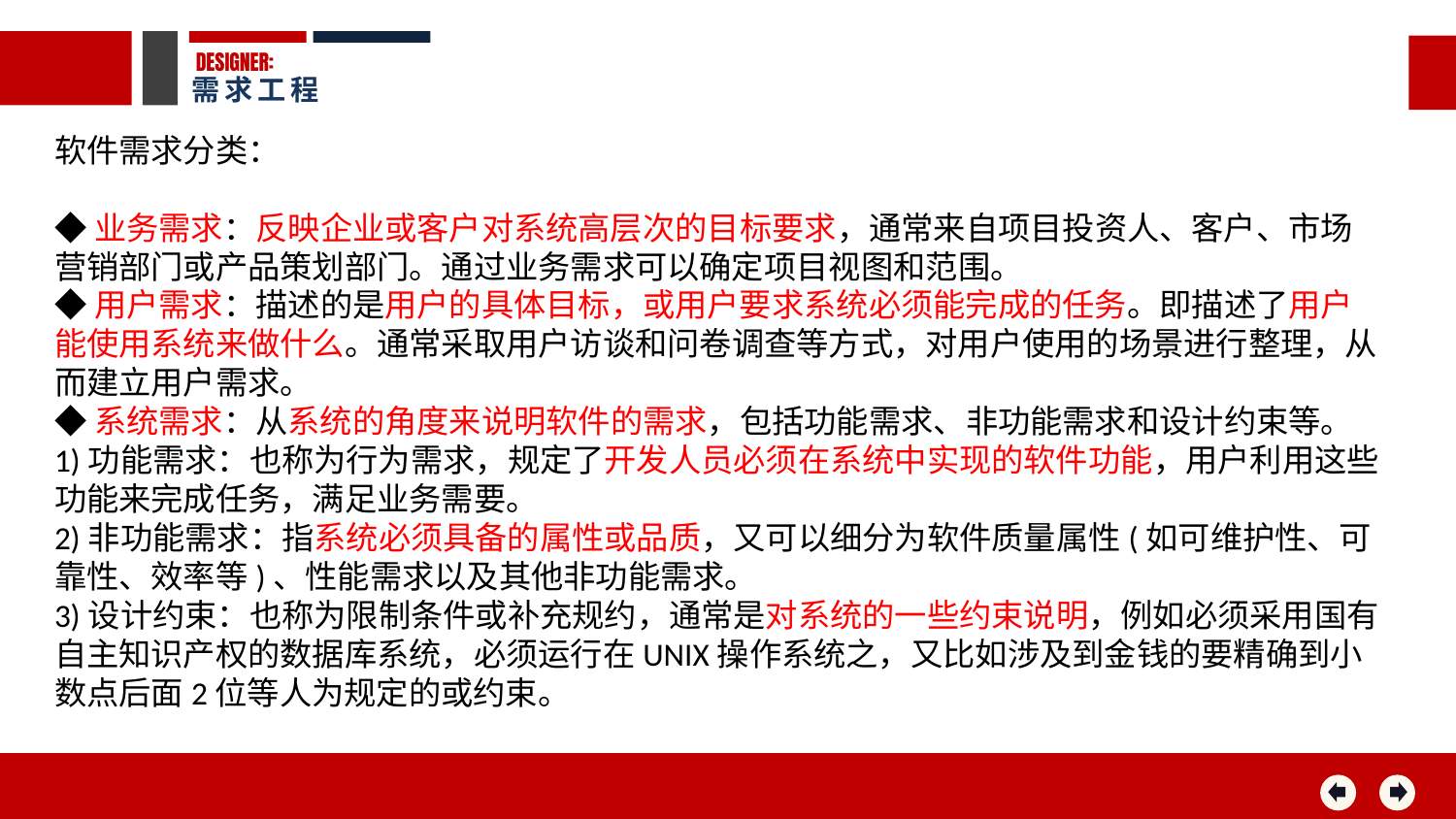

DESIGNER:
需求工程
软件需求分类：

◆业务需求：反映企业或客户对系统高层次的目标要求，通常来自项目投资人、客户、市场营销部门或产品策划部门。通过业务需求可以确定项目视图和范围。
◆用户需求：描述的是用户的具体目标，或用户要求系统必须能完成的任务。即描述了用户能使用系统来做什么。通常采取用户访谈和问卷调查等方式，对用户使用的场景进行整理，从而建立用户需求。
◆系统需求：从系统的角度来说明软件的需求，包括功能需求、非功能需求和设计约束等。
1)功能需求：也称为行为需求，规定了开发人员必须在系统中实现的软件功能，用户利用这些功能来完成任务，满足业务需要。
2)非功能需求：指系统必须具备的属性或品质，又可以细分为软件质量属性(如可维护性、可靠性、效率等)、性能需求以及其他非功能需求。
3)设计约束：也称为限制条件或补充规约，通常是对系统的一些约束说明，例如必须采用国有自主知识产权的数据库系统，必须运行在UNIX操作系统之，又比如涉及到金钱的要精确到小数点后面2位等人为规定的或约束。